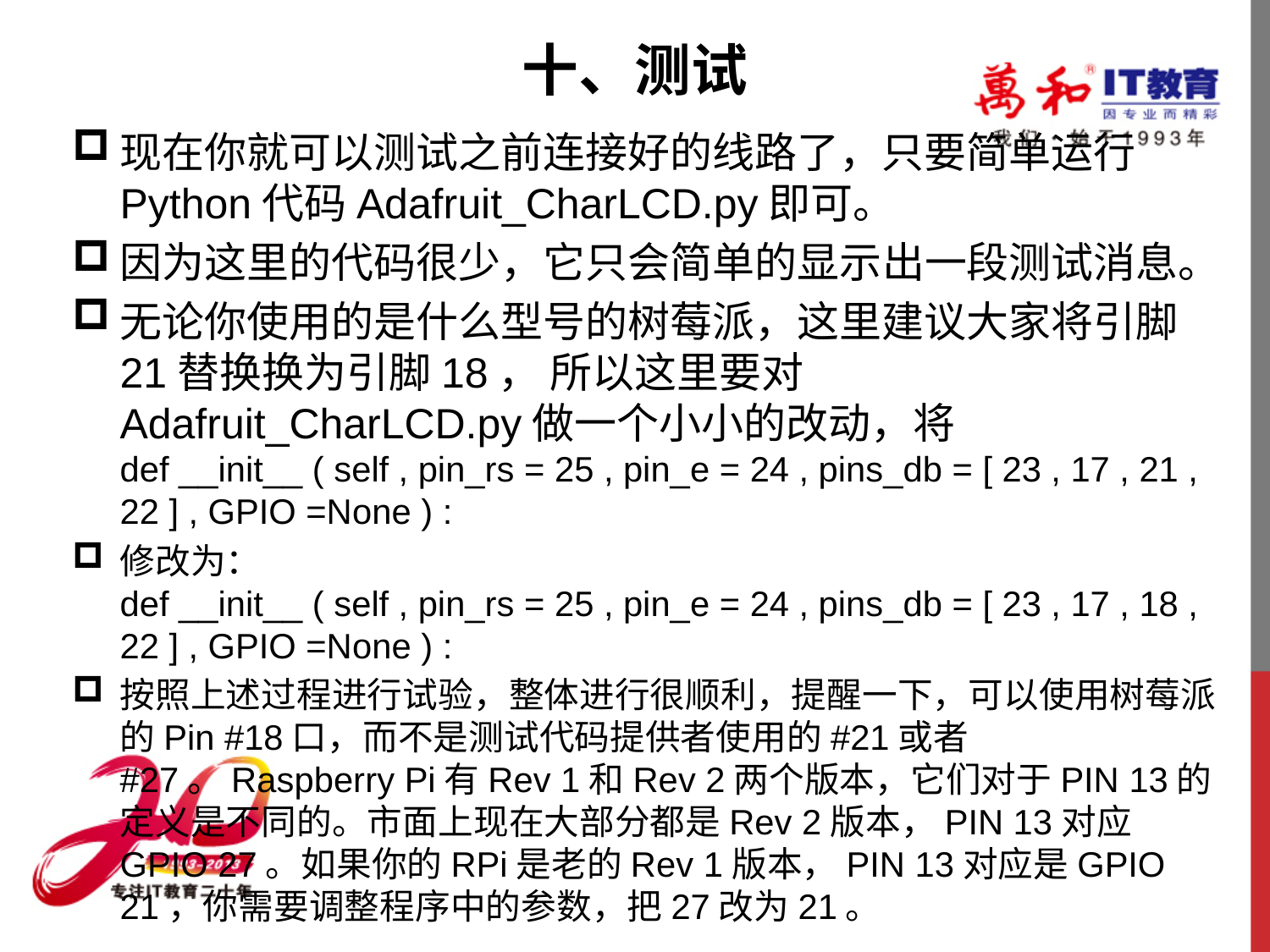

# 十、测试
现在你就可以测试之前连接好的线路了，只要简单运行Python代码Adafruit_CharLCD.py即可。
因为这里的代码很少，它只会简单的显示出一段测试消息。
无论你使用的是什么型号的树莓派，这里建议大家将引脚21替换换为引脚18， 所以这里要对 Adafruit_CharLCD.py做一个小小的改动，将def __init__ ( self , pin_rs = 25 , pin_e = 24 , pins_db = [ 23 , 17 , 21 , 22 ] , GPIO =None ) :
修改为：def __init__ ( self , pin_rs = 25 , pin_e = 24 , pins_db = [ 23 , 17 , 18 , 22 ] , GPIO =None ) :
按照上述过程进行试验，整体进行很顺利，提醒一下，可以使用树莓派的Pin #18口，而不是测试代码提供者使用的#21或者#27。Raspberry Pi有Rev 1和Rev 2两个版本，它们对于PIN 13的定义是不同的。市面上现在大部分都是Rev 2版本，PIN 13对应GPIO 27。如果你的RPi是老的Rev 1版本，PIN 13对应是GPIO 21，你需要调整程序中的参数，把27改为21。